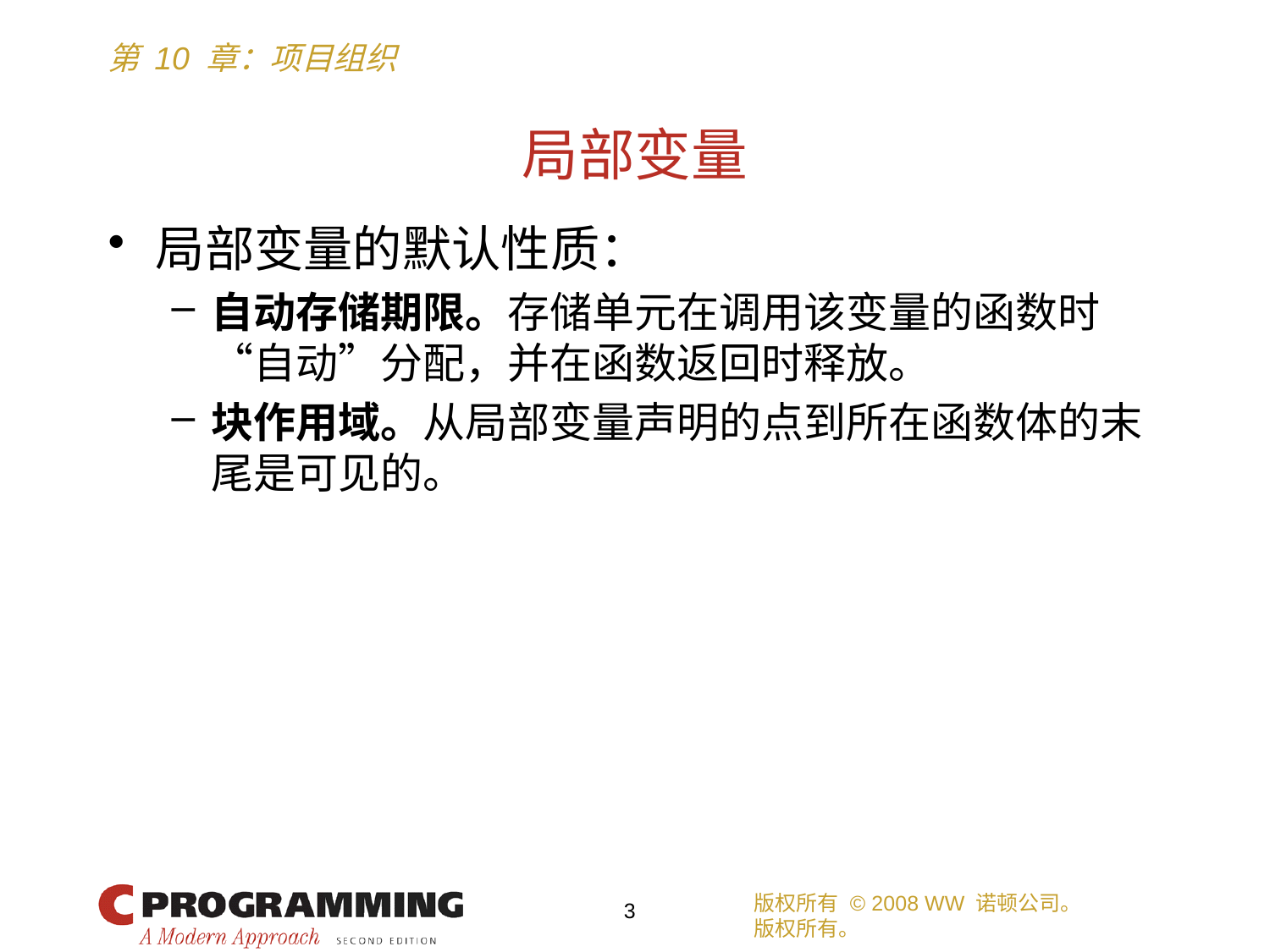

# 局部变量
局部变量的默认性质：
自动存储期限。存储单元在调用该变量的函数时“自动”分配，并在函数返回时释放。
块作用域。从局部变量声明的点到所在函数体的末尾是可见的。

版权所有 © 2008 WW 诺顿公司。
版权所有。
3